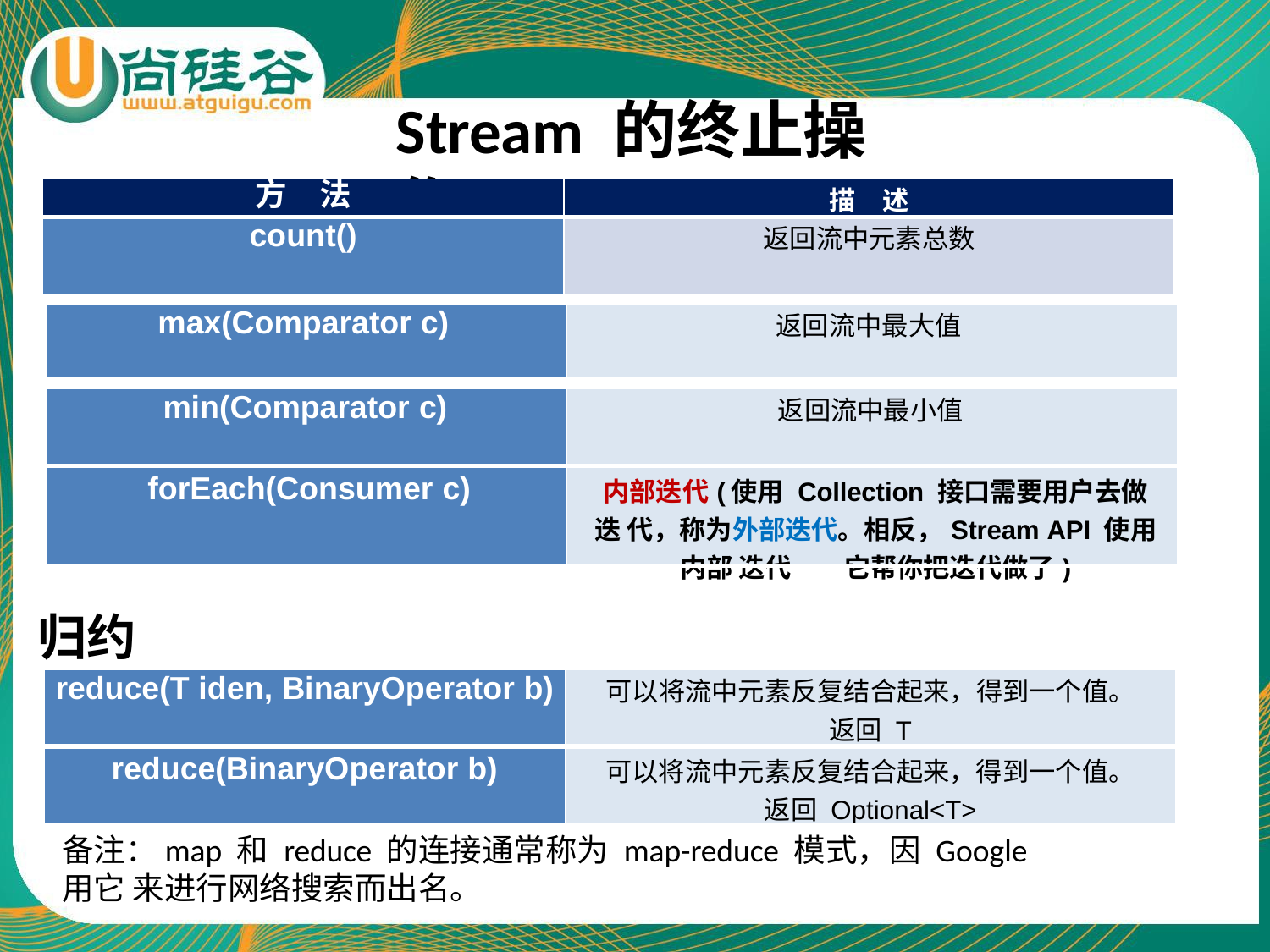

# Stream 的终止操作
| 方 法 | 描 述 |
| --- | --- |
| count() | 返回流中元素总数 |
| max(Comparator c) | 返回流中最大值 |
| --- | --- |
|  |  |
| min(Comparator c) | 返回流中最小值 |
| forEach(Consumer c) | 内部迭代(使用 Collection 接口需要用户去做迭 代，称为外部迭代。相反，Stream API 使用内部 迭代——它帮你把迭代做了) |
归约
| reduce(T iden, BinaryOperator b) | 可以将流中元素反复结合起来，得到一个值。 返回 T |
| --- | --- |
| reduce(BinaryOperator b) | 可以将流中元素反复结合起来，得到一个值。 返回 Optional<T> |
备注：map 和reduce 的连接通常称为map-reduce 模式，因Google 用它 来进行网络搜索而出名。